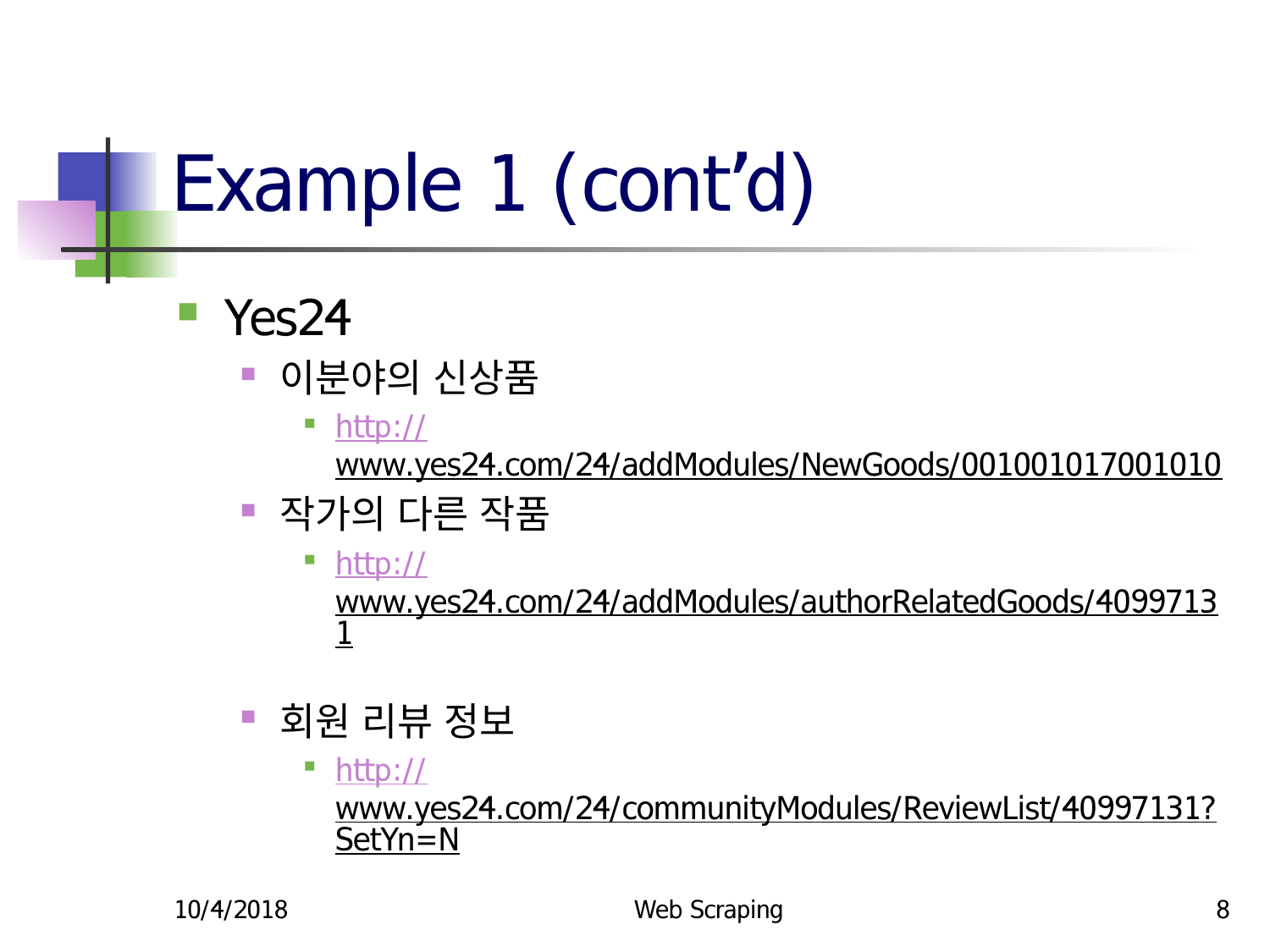

# Example 1 (cont’d)
Yes24
이분야의 신상품
http://www.yes24.com/24/addModules/NewGoods/001001017001010
작가의 다른 작품
http://www.yes24.com/24/addModules/authorRelatedGoods/40997131
회원 리뷰 정보
http://www.yes24.com/24/communityModules/ReviewList/40997131?SetYn=N
10/4/2018
Web Scraping
8